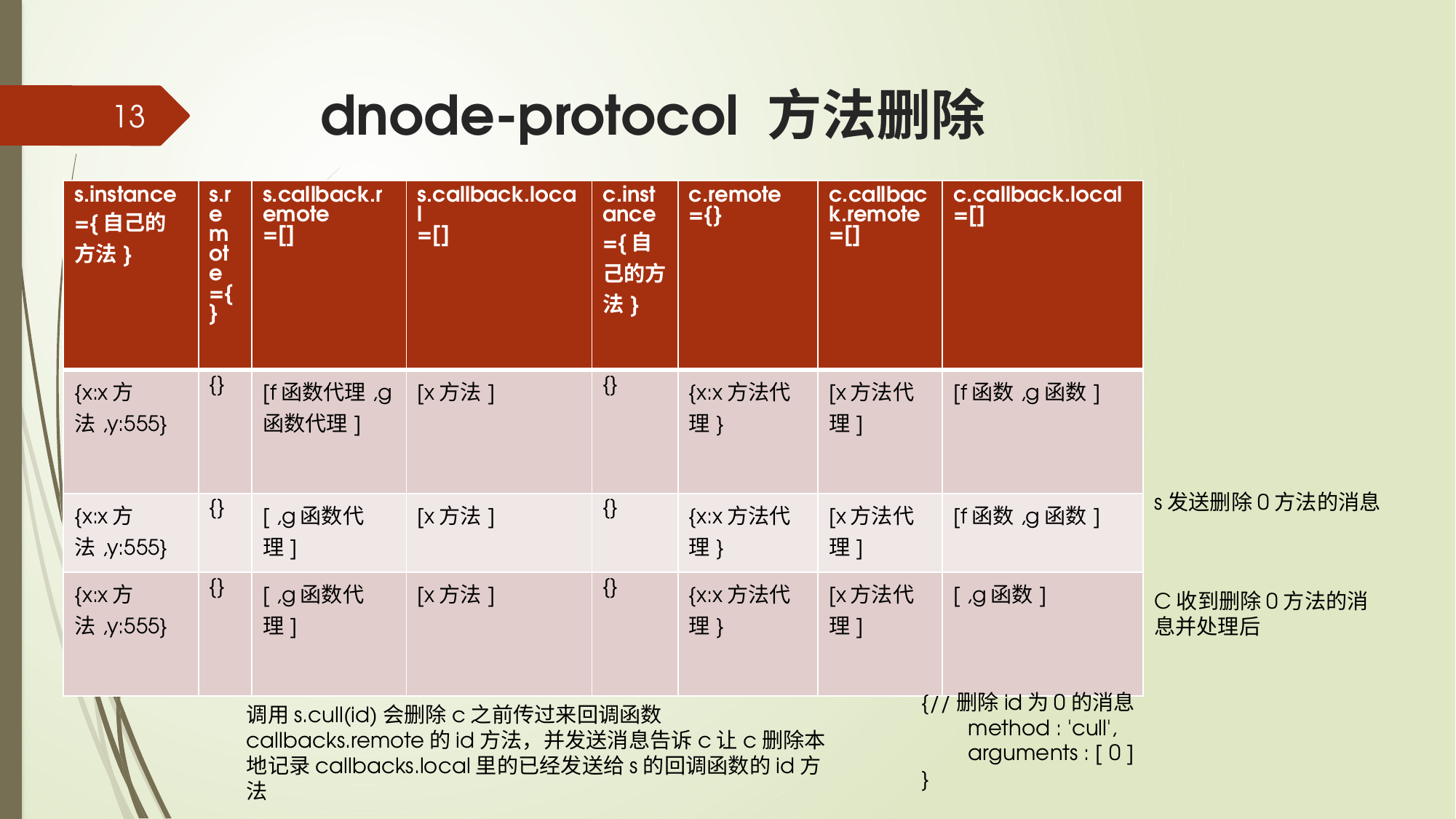

# dnode-protocol 方法删除
13
| s.instance ={自己的方法} | s.remote ={} | s.callback.remote =[] | s.callback.local =[] | c.instance ={自己的方法} | c.remote ={} | c.callback.remote =[] | c.callback.local =[] |
| --- | --- | --- | --- | --- | --- | --- | --- |
| {x:x方法,y:555} | {} | [f函数代理,g函数代理] | [x方法] | {} | {x:x方法代理} | [x方法代理] | [f函数,g函数] |
| {x:x方法,y:555} | {} | [ ,g函数代理] | [x方法] | {} | {x:x方法代理} | [x方法代理] | [f函数,g函数] |
| {x:x方法,y:555} | {} | [ ,g函数代理] | [x方法] | {} | {x:x方法代理} | [x方法代理] | [ ,g函数] |
s发送删除0方法的消息
C收到删除0方法的消息并处理后
{//删除id为0的消息
        method : 'cull',
        arguments : [ 0 ]
}
调用s.cull(id)会删除c之前传过来回调函数callbacks.remote的id方法，并发送消息告诉c让c删除本地记录callbacks.local里的已经发送给s的回调函数的id方法